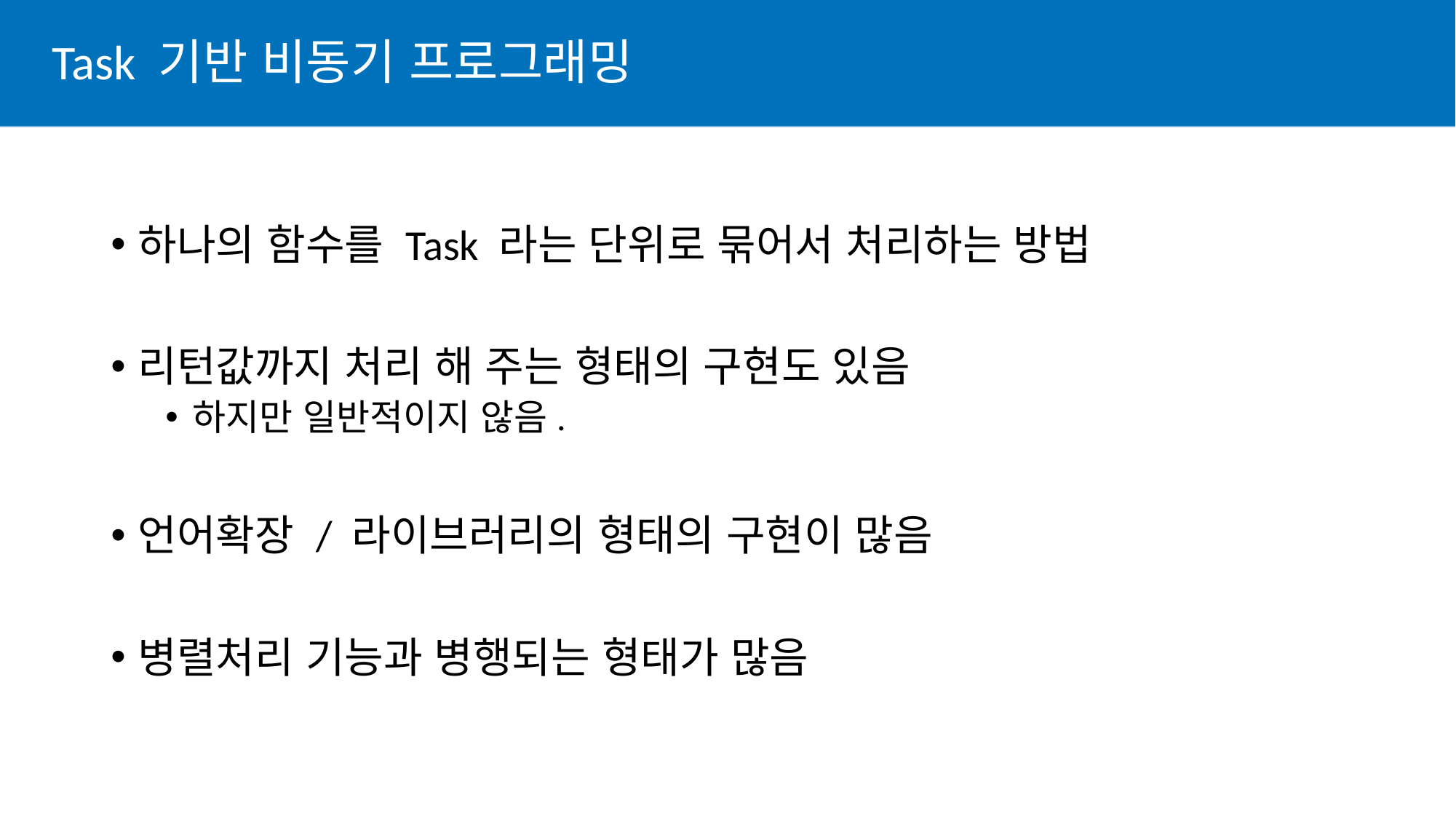

# Task 기반 비동기 프로그래밍
하나의 함수를 Task 라는 단위로 묶어서 처리하는 방법

리턴값까지 처리 해 주는 형태의 구현도 있음
하지만 일반적이지 않음.

언어확장 / 라이브러리의 형태의 구현이 많음

병렬처리 기능과 병행되는 형태가 많음